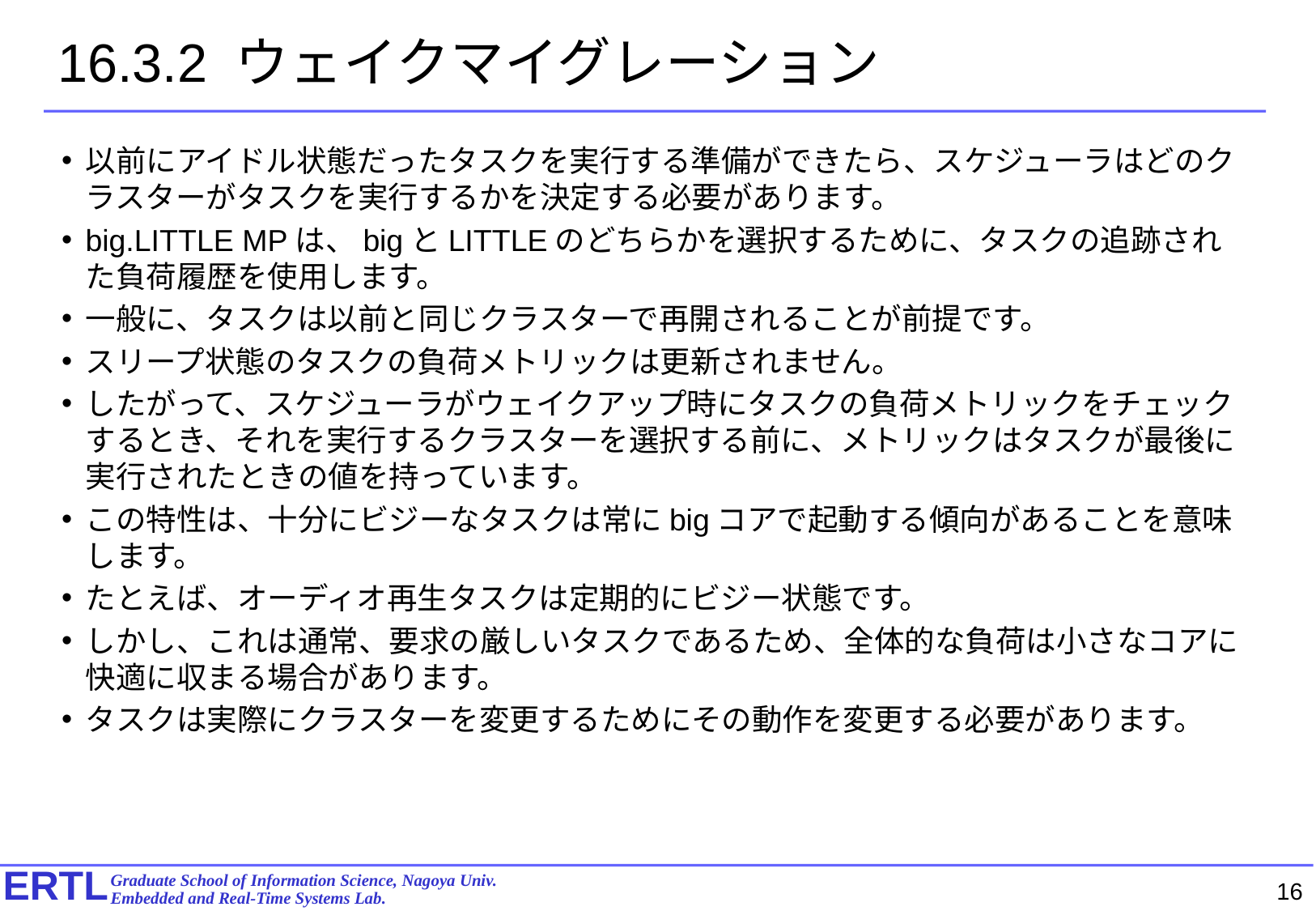

# 16.3.2 ウェイクマイグレーション
以前にアイドル状態だったタスクを実行する準備ができたら、スケジューラはどのクラスターがタスクを実行するかを決定する必要があります。
big.LITTLE MPは、bigとLITTLEのどちらかを選択するために、タスクの追跡された負荷履歴を使用します。
一般に、タスクは以前と同じクラスターで再開されることが前提です。
スリープ状態のタスクの負荷メトリックは更新されません。
したがって、スケジューラがウェイクアップ時にタスクの負荷メトリックをチェックするとき、それを実行するクラスターを選択する前に、メトリックはタスクが最後に実行されたときの値を持っています。
この特性は、十分にビジーなタスクは常にbigコアで起動する傾向があることを意味します。
たとえば、オーディオ再生タスクは定期的にビジー状態です。
しかし、これは通常、要求の厳しいタスクであるため、全体的な負荷は小さなコアに快適に収まる場合があります。
タスクは実際にクラスターを変更するためにその動作を変更する必要があります。
16